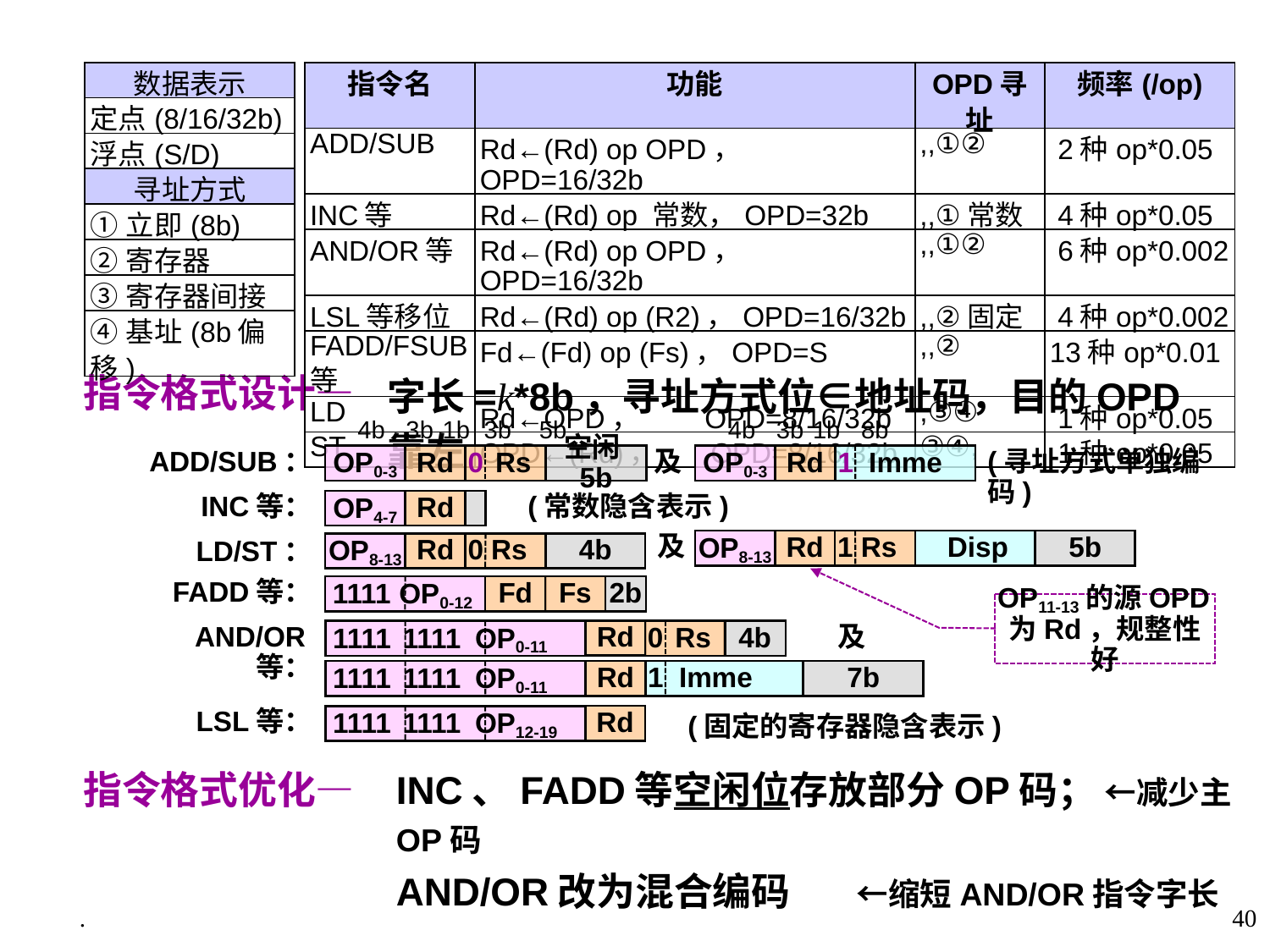

| 数据表示 |
| --- |
| 定点(8/16/32b) |
| 浮点(S/D) |
| 寻址方式 |
| ①立即(8b) |
| ②寄存器 |
| ③寄存器间接 |
| ④基址(8b偏移) |
| 指令名 | 功能 | OPD寻址 | 频率(/op) |
| --- | --- | --- | --- |
| ADD/SUB | Rd←(Rd) op OPD， OPD=16/32b | ,,①② | 2种op\*0.05 |
| INC等 | Rd←(Rd) op 常数，OPD=32b | ,,①常数 | 4种op\*0.05 |
| AND/OR等 | Rd←(Rd) op OPD， OPD=16/32b | ,,①② | 6种op\*0.002 |
| LSL等移位 | Rd←(Rd) op (R2)，OPD=16/32b | ,,②固定 | 4种op\*0.002 |
| FADD/FSUB等 | Fd←(Fd) op (Fs)，OPD=S | ,,② | 13种op\*0.01 |
| LD | Rd←OPD， OPD=8/16/32b | ,③④ | 1种op\*0.05 |
| ST | OPD←(Rd)， OPD=8/16/32b | ③④, | 1种op\*0.05 |
   指令格式设计—

   指令格式优化—
字长=k*8b，寻址方式位∈地址码，目的OPD靠左
4b   3b 1b  3b    5b
4b   3b 1b   8b
Rd
Rd
0  Rs

空闲5b
OP0-3
1  Imme

OP0-3
及
(寻址方式单独编码)
ADD/SUB：
INC等：
LD/ST：
FADD等：
AND/OR等：
LSL等：
OP4-7
Rd

(常数隐含表示)
及
OP8-13
Rd
1 Rs

Disp
5b

OP8-13
Rd
0 Rs
4b

2b
1111  OP0-12
Fd
Fs
OP11-13的源OPD为Rd，规整性好
Rd

1111  1111  OP0-11
0  Rs

4b
及

1111  1111  OP0-11
Rd
1  Imme

7b
Rd

1111  1111  OP12-19
(固定的寄存器隐含表示)
INC、FADD等空闲位存放部分OP码； ←减少主OP码
AND/OR改为混合编码         ←缩短AND/OR指令字长
.
40